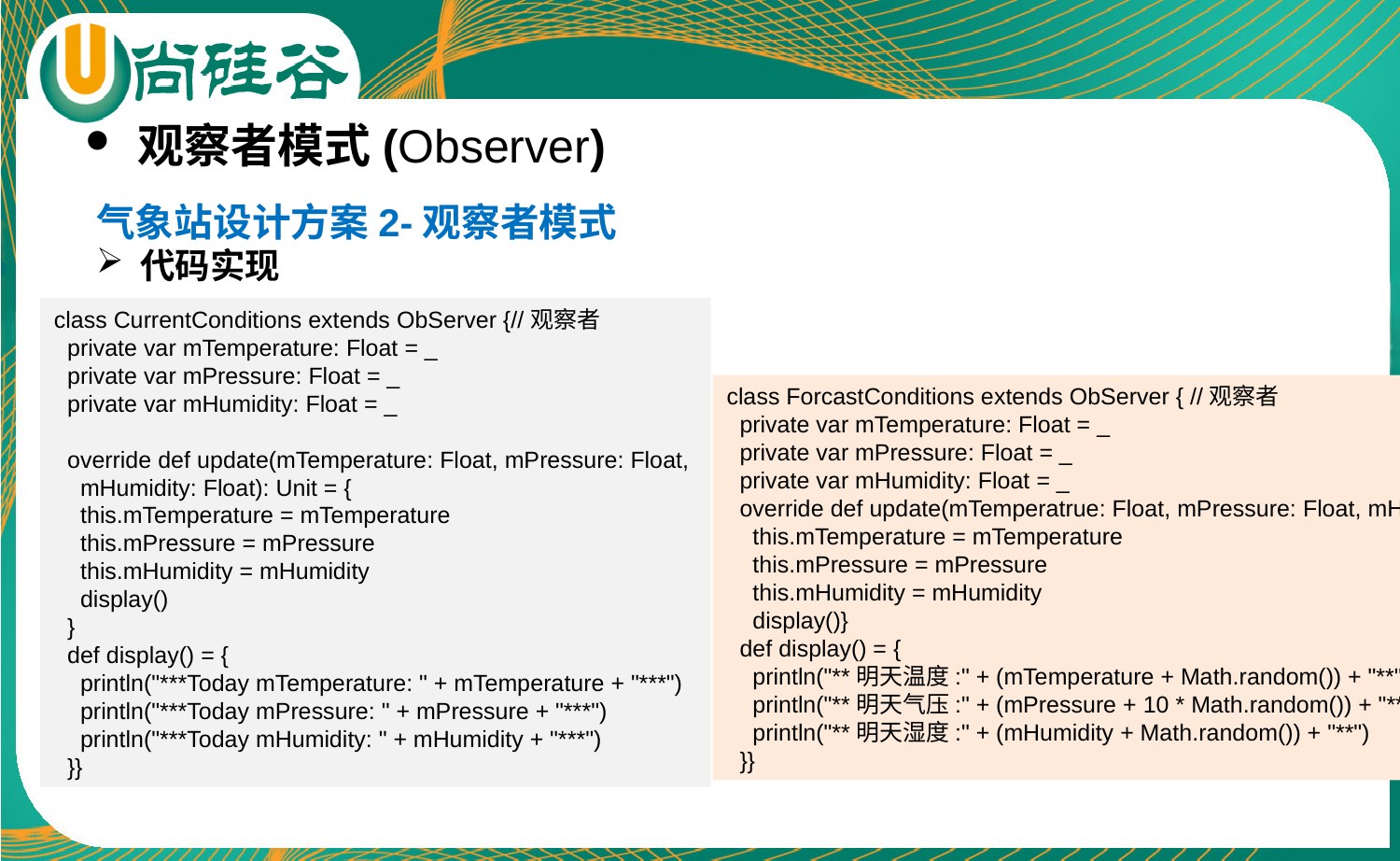

观察者模式(Observer)

气象站设计方案2-观察者模式
代码实现

class CurrentConditions extends ObServer {//观察者
  private var mTemperature: Float = _
  private var mPressure: Float = _
  private var mHumidity: Float = _

  override def update(mTemperature: Float, mPressure: Float,
    mHumidity: Float): Unit = {
    this.mTemperature = mTemperature
    this.mPressure = mPressure
    this.mHumidity = mHumidity
    display()
  }
  def display() = {
    println("***Today mTemperature: " + mTemperature + "***")
    println("***Today mPressure: " + mPressure + "***")
    println("***Today mHumidity: " + mHumidity + "***")
  }}
class ForcastConditions extends ObServer { //观察者
  private var mTemperature: Float = _
  private var mPressure: Float = _
  private var mHumidity: Float = _
  override def update(mTemperatrue: Float, mPressure: Float, mHumidity: Float): Unit = {
    this.mTemperature = mTemperature
    this.mPressure = mPressure
    this.mHumidity = mHumidity
    display()}
  def display() = {
    println("**明天温度:" + (mTemperature + Math.random()) + "**")
    println("**明天气压:" + (mPressure + 10 * Math.random()) + "**")
    println("**明天湿度:" + (mHumidity + Math.random()) + "**")
  }}